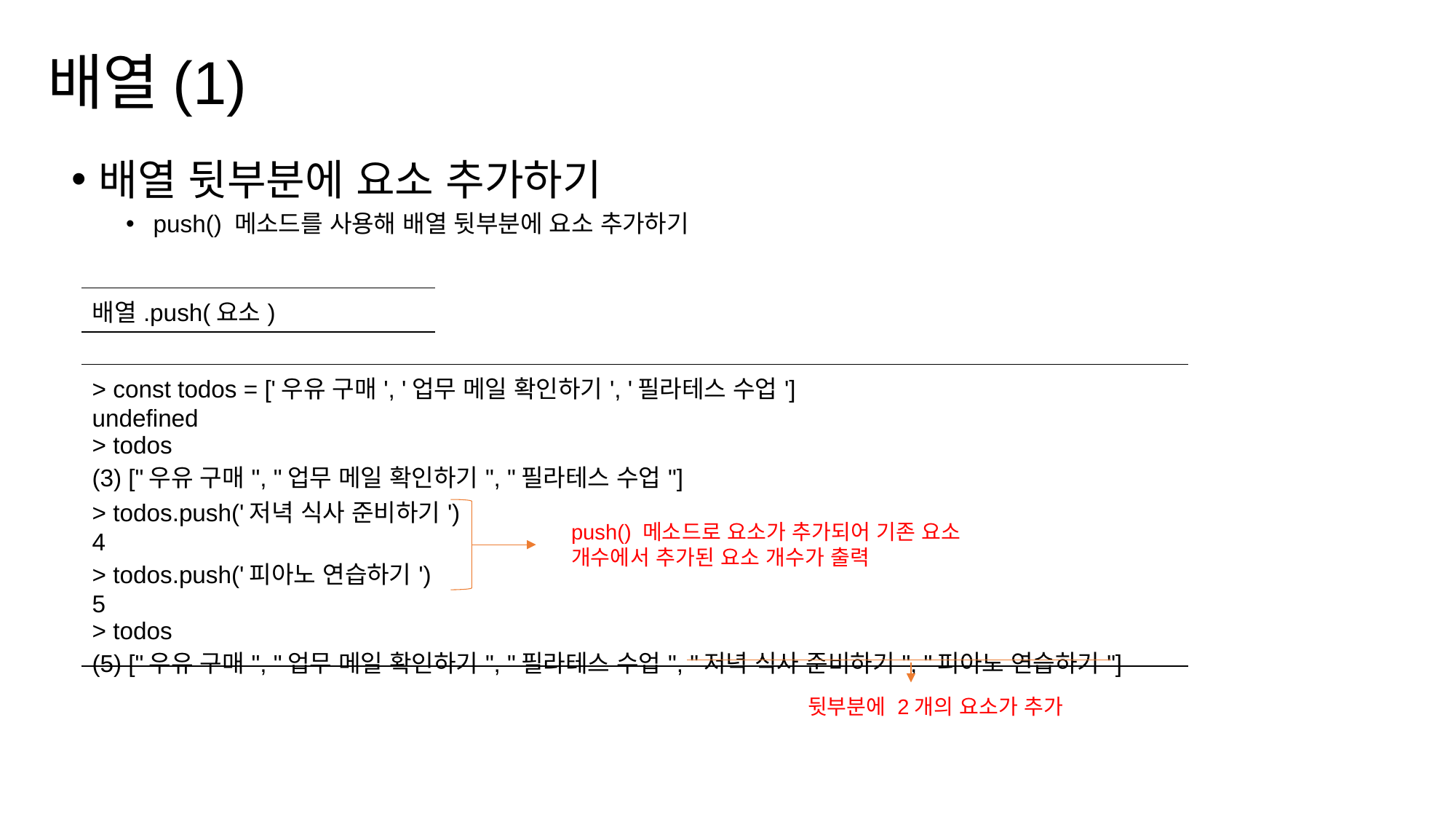

배열(1)
배열 뒷부분에 요소 추가하기
push() 메소드를 사용해 배열 뒷부분에 요소 추가하기
| 배열.push(요소) |
| --- |
| > const todos = ['우유 구매', '업무 메일 확인하기', '필라테스 수업'] undefined > todos (3) ["우유 구매", "업무 메일 확인하기", "필라테스 수업"] > todos.push('저녁 식사 준비하기') 4 > todos.push('피아노 연습하기') 5 > todos (5) ["우유 구매", "업무 메일 확인하기", "필라테스 수업", "저녁 식사 준비하기", "피아노 연습하기"] |
| --- |

push() 메소드로 요소가 추가되어 기존 요소
개수에서 추가된 요소 개수가 출력
뒷부분에 2개의 요소가 추가